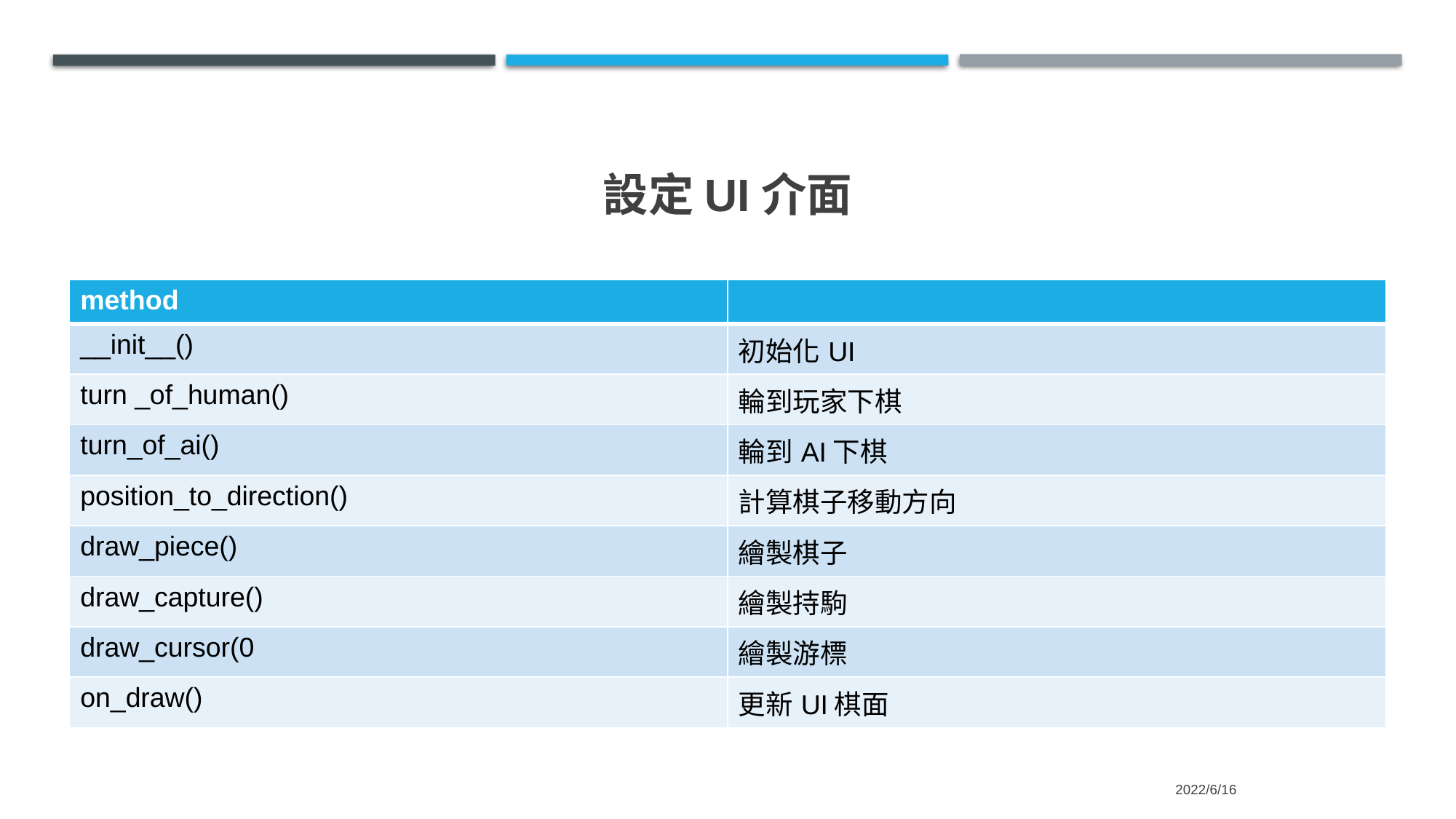

# 設定UI介面
| method |  |
| --- | --- |
| \_\_init\_\_() | 初始化UI |
| turn \_of\_human() | 輪到玩家下棋 |
| turn\_of\_ai() | 輪到AI下棋 |
| position\_to\_direction() | 計算棋子移動方向 |
| draw\_piece() | 繪製棋子 |
| draw\_capture() | 繪製持駒 |
| draw\_cursor(0 | 繪製游標 |
| on\_draw() | 更新UI棋面 |
2022/6/16